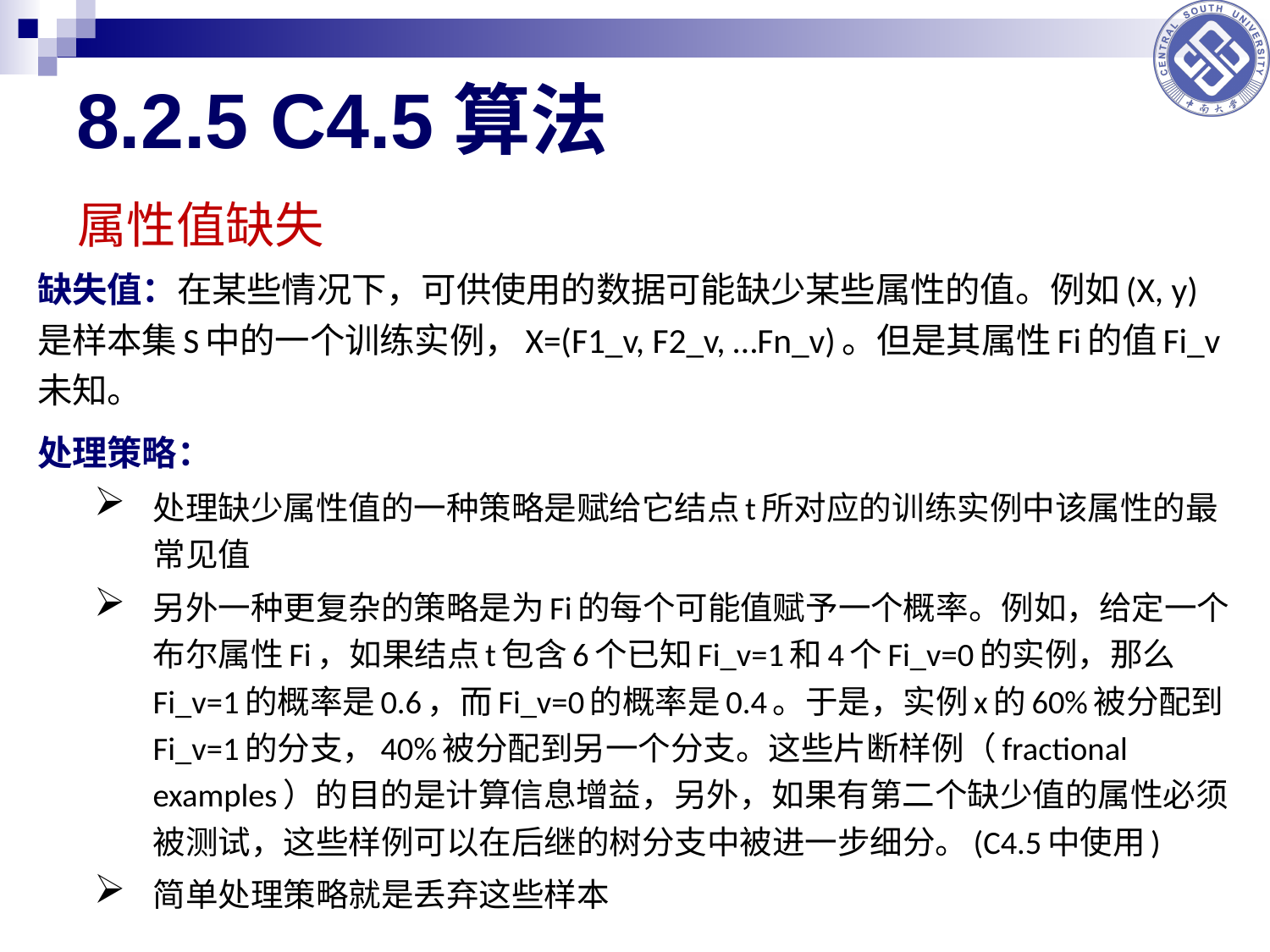

# 8.2.5 C4.5算法
属性值缺失
缺失值：在某些情况下，可供使用的数据可能缺少某些属性的值。例如(X, y)是样本集S中的一个训练实例，X=(F1_v, F2_v, …Fn_v)。但是其属性Fi的值Fi_v未知。
处理策略：
处理缺少属性值的一种策略是赋给它结点t所对应的训练实例中该属性的最常见值
另外一种更复杂的策略是为Fi的每个可能值赋予一个概率。例如，给定一个布尔属性Fi，如果结点t包含6个已知Fi_v=1和4个Fi_v=0的实例，那么Fi_v=1的概率是0.6，而Fi_v=0的概率是0.4。于是，实例x的60%被分配到Fi_v=1的分支，40%被分配到另一个分支。这些片断样例（fractional examples）的目的是计算信息增益，另外，如果有第二个缺少值的属性必须被测试，这些样例可以在后继的树分支中被进一步细分。(C4.5中使用)
简单处理策略就是丢弃这些样本